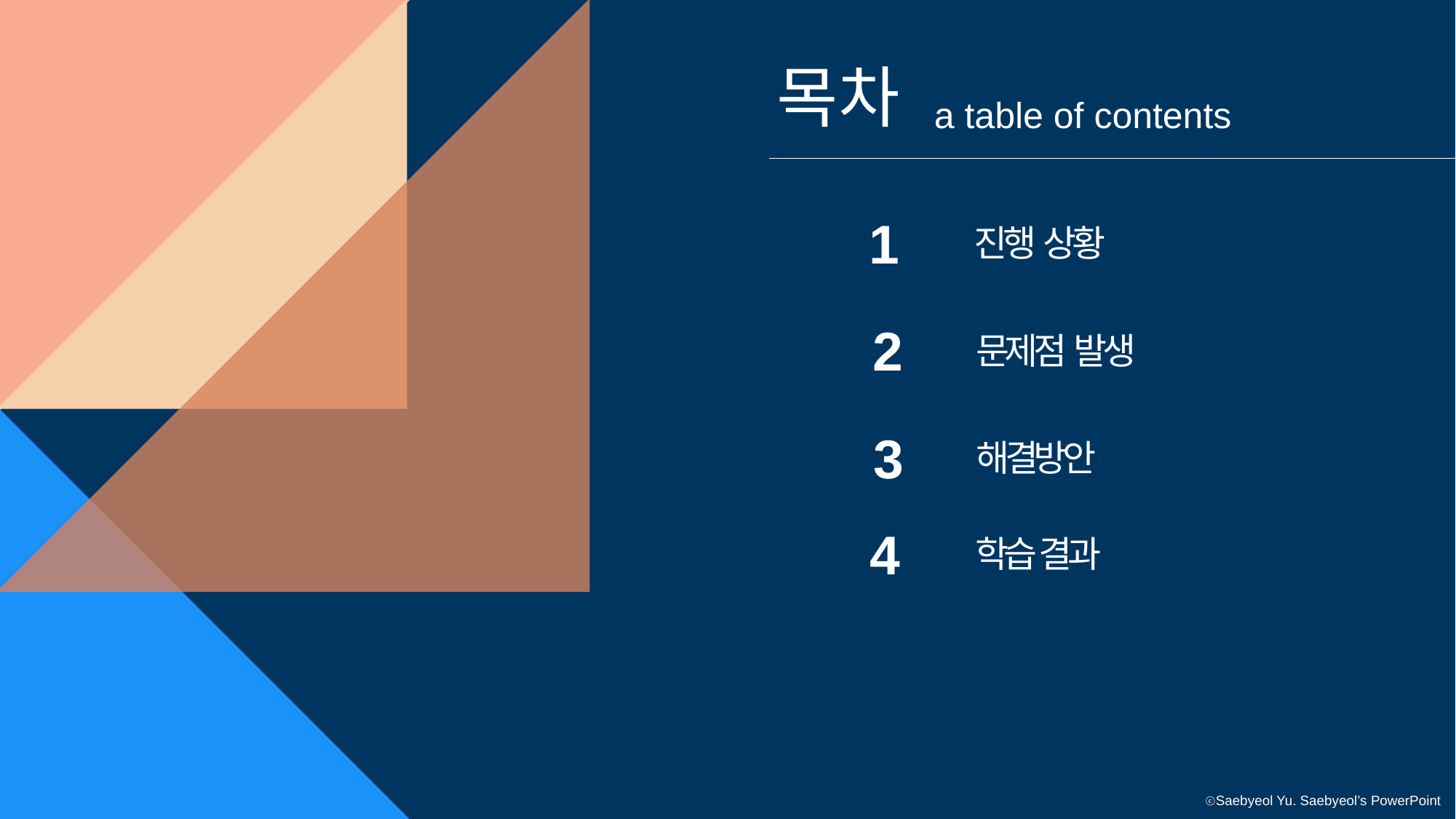

목차
a table of contents
1
진행  상황
2
문제점  발생
3
해결방안
4
학습 결과
ⓒSaebyeol Yu. Saebyeol’s PowerPoint